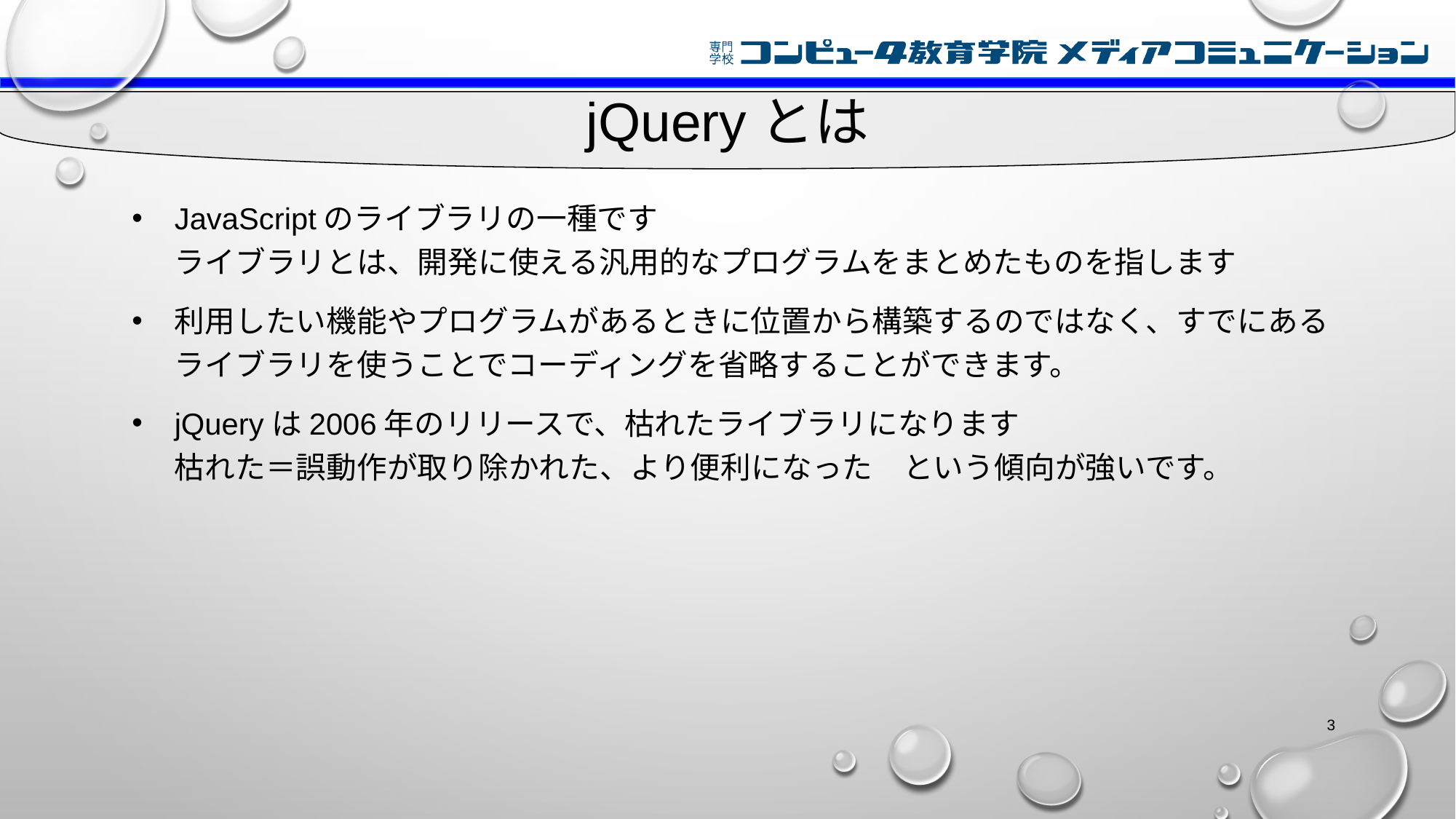

# jQueryとは
JavaScriptのライブラリの一種です
ライブラリとは、開発に使える汎用的なプログラムをまとめたものを指します
利用したい機能やプログラムがあるときに位置から構築するのではなく、すでにあるライブラリを使うことでコーディングを省略することができます。
jQueryは2006年のリリースで、枯れたライブラリになります
枯れた＝誤動作が取り除かれた、より便利になった　という傾向が強いです。
3